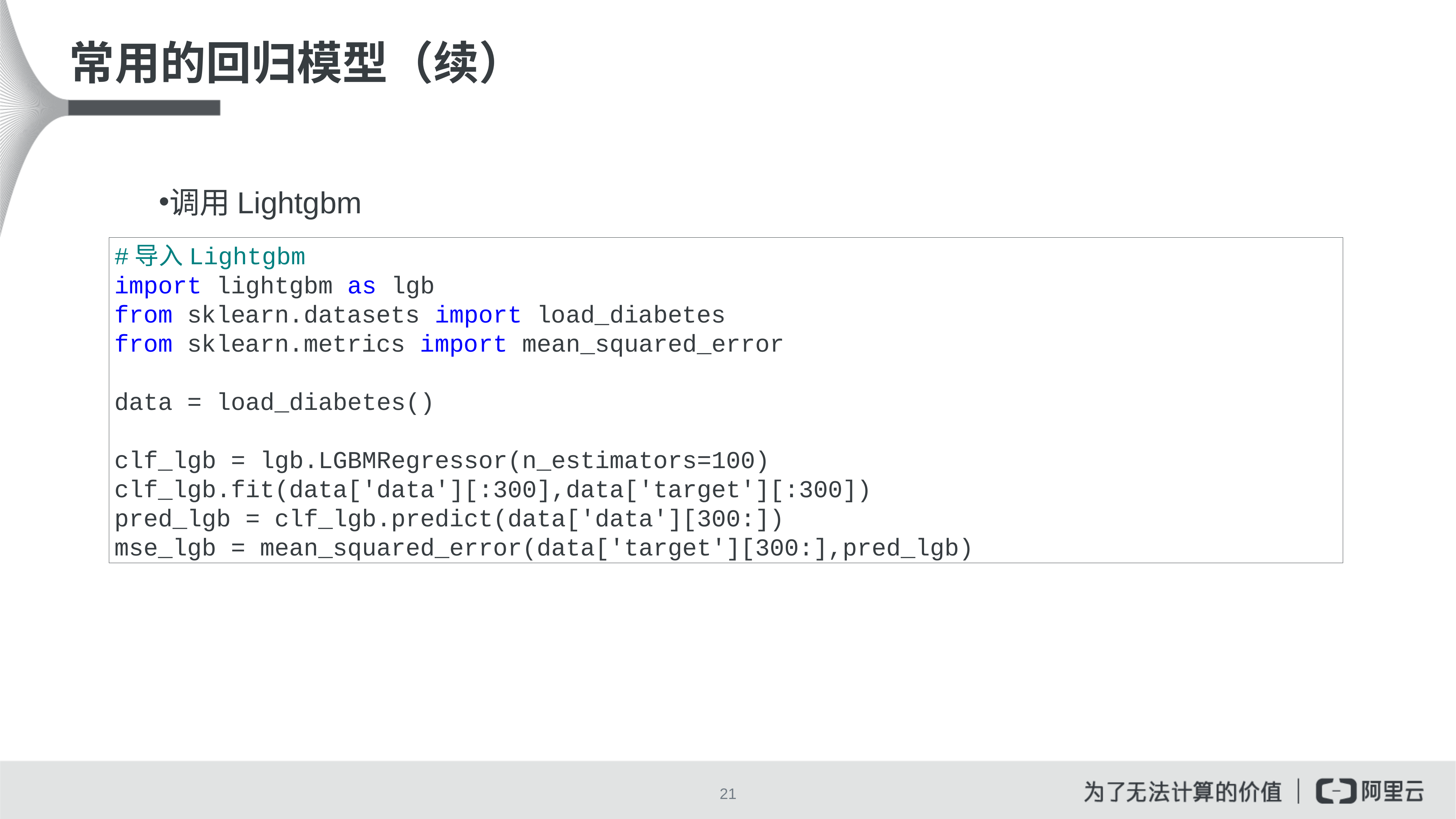

# 常用的回归模型（续）
调用Lightgbm
#导入Lightgbm
import lightgbm as lgb
from sklearn.datasets import load_diabetes
from sklearn.metrics import mean_squared_error

data = load_diabetes()

clf_lgb = lgb.LGBMRegressor(n_estimators=100)
clf_lgb.fit(data['data'][:300],data['target'][:300])
pred_lgb = clf_lgb.predict(data['data'][300:])
mse_lgb = mean_squared_error(data['target'][300:],pred_lgb)